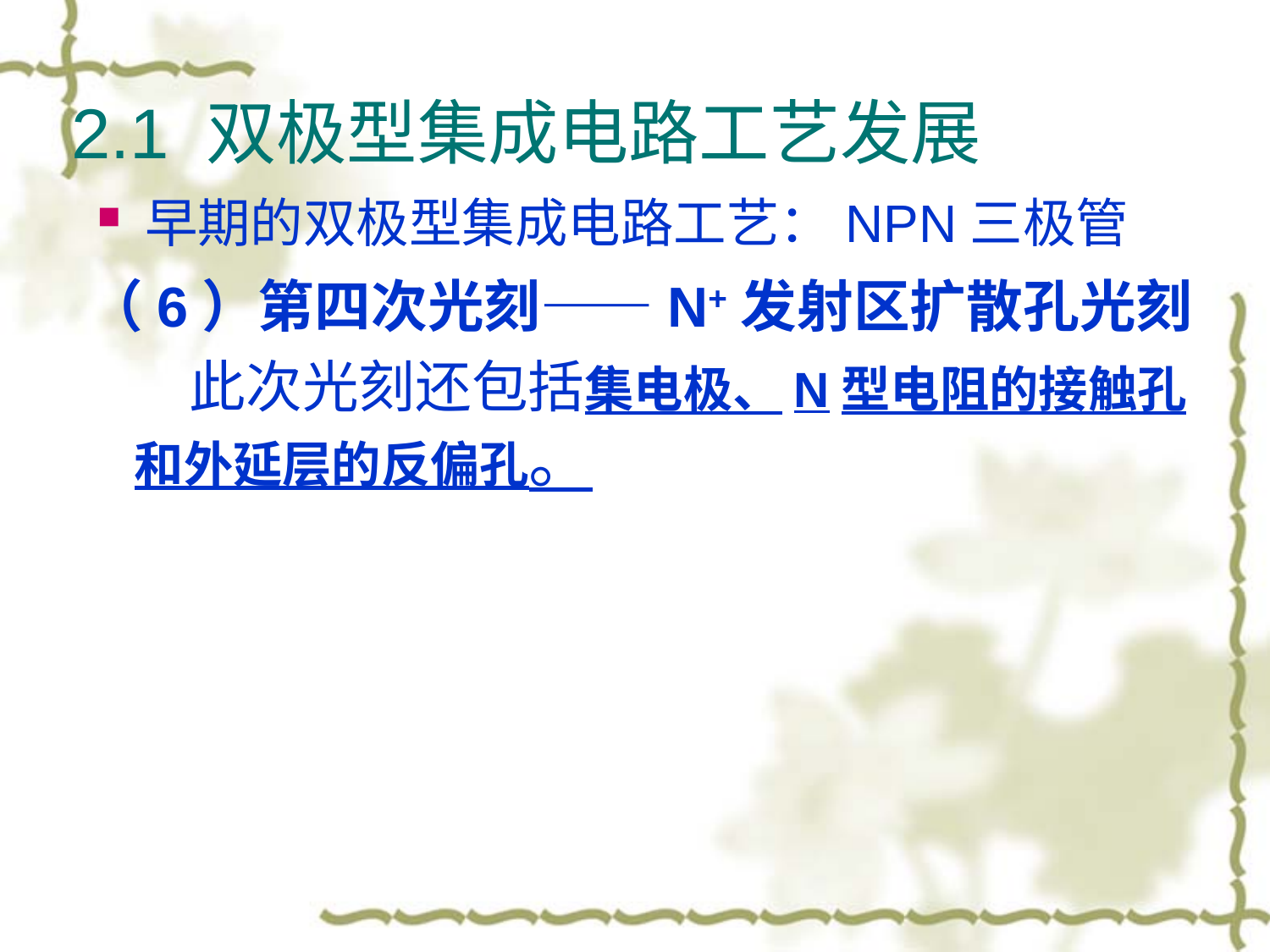

2.1 双极型集成电路工艺发展
早期的双极型集成电路工艺：NPN三极管
（6）第四次光刻——N+发射区扩散孔光刻
       此次光刻还包括集电极、N型电阻的接触孔和外延层的反偏孔。

12